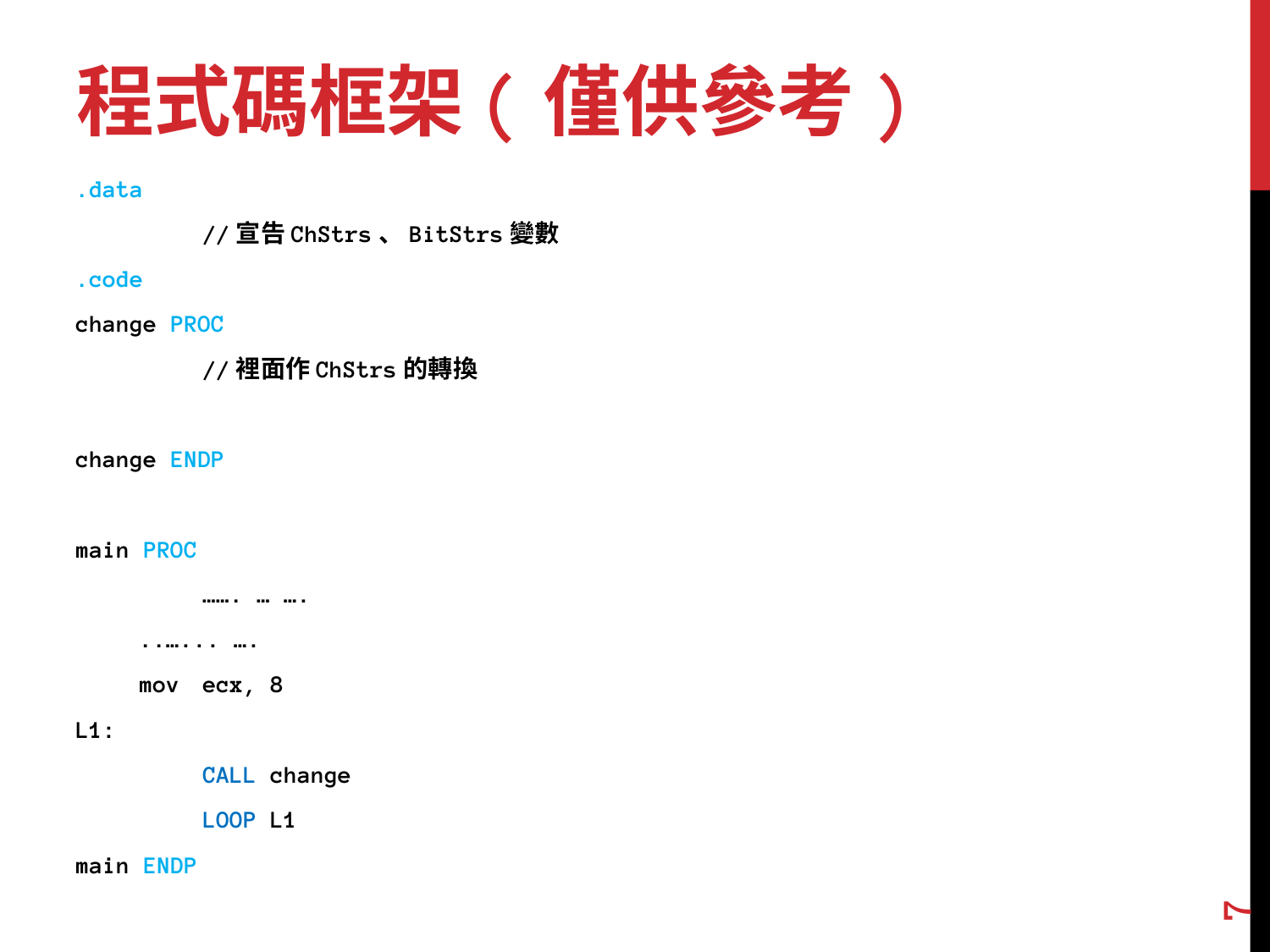

# 程式碼框架(僅供參考)
.data
	//宣告ChStrs、BitStrs變數
.code
change PROC
	//裡面作ChStrs的轉換

change ENDP

main PROC
	……. … ….
..…... ….
mov 	ecx, 8
L1:
	CALL change
	LOOP L1
main ENDP
7